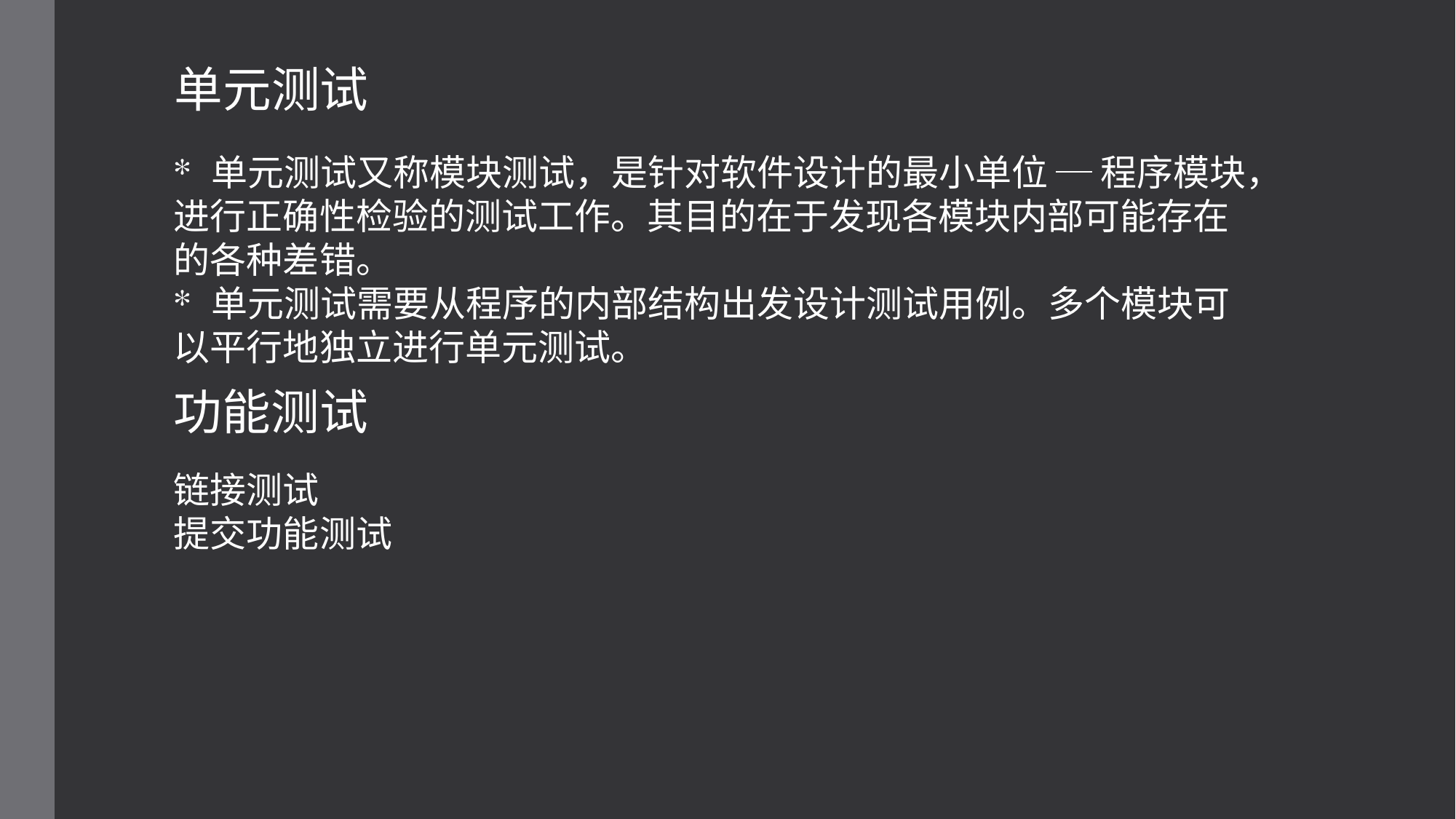

单元测试
* 单元测试又称模块测试，是针对软件设计的最小单位 ─ 程序模块，进行正确性检验的测试工作。其目的在于发现各模块内部可能存在的各种差错。
* 单元测试需要从程序的内部结构出发设计测试用例。多个模块可以平行地独立进行单元测试。
功能测试
链接测试
提交功能测试